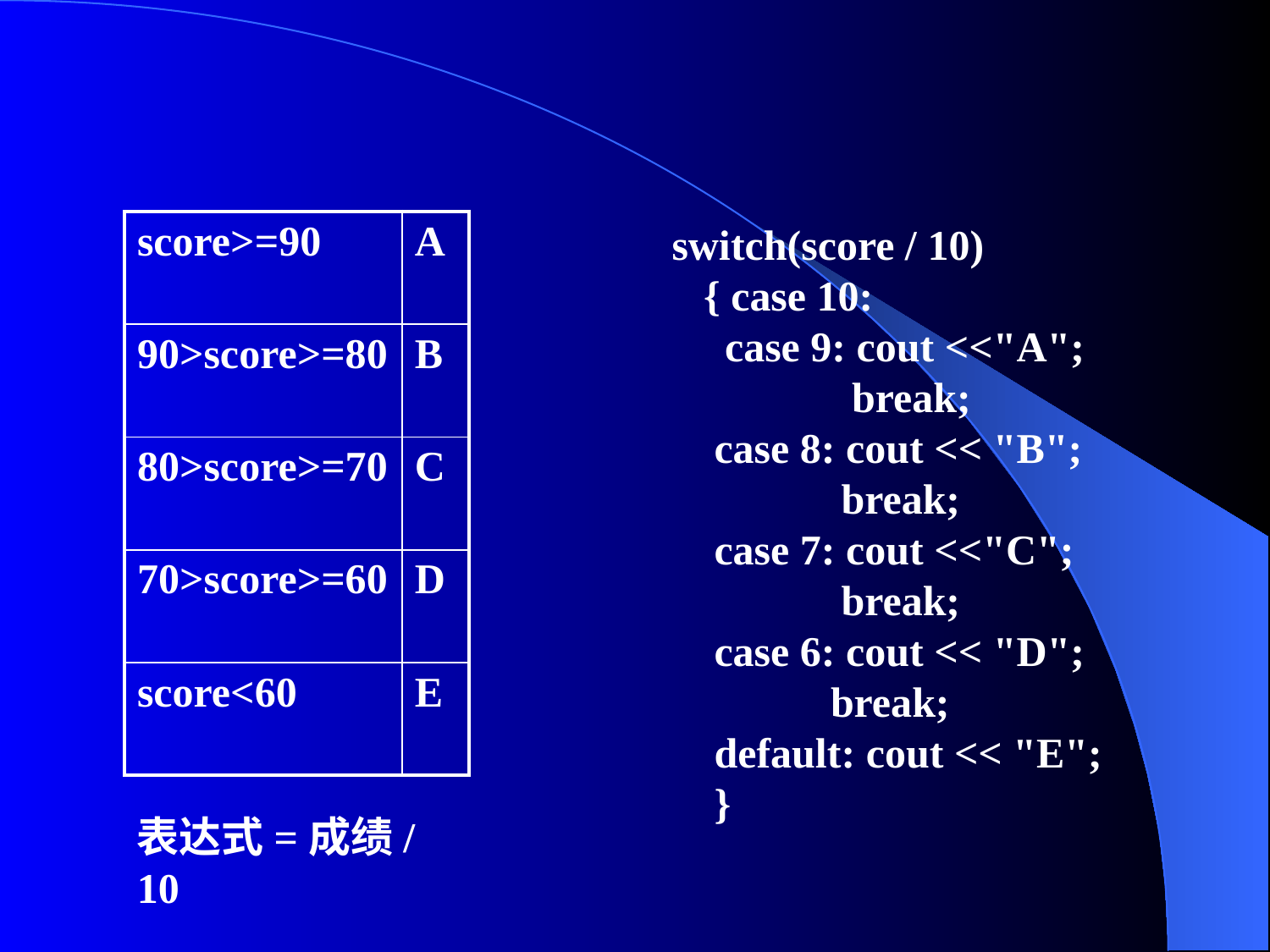

| score>=90 | A |
| --- | --- |
| 90>score>=80 | B |
| 80>score>=70 | C |
| 70>score>=60 | D |
| score<60 | E |
switch(score / 10)
   { case 10:
     case 9: cout <<"A";
                 break;
    case 8: cout << "B";
                break;
    case 7: cout <<"C";
                break;
    case 6: cout << "D";
               break;
    default: cout << "E";
    }
表达式=成绩/10